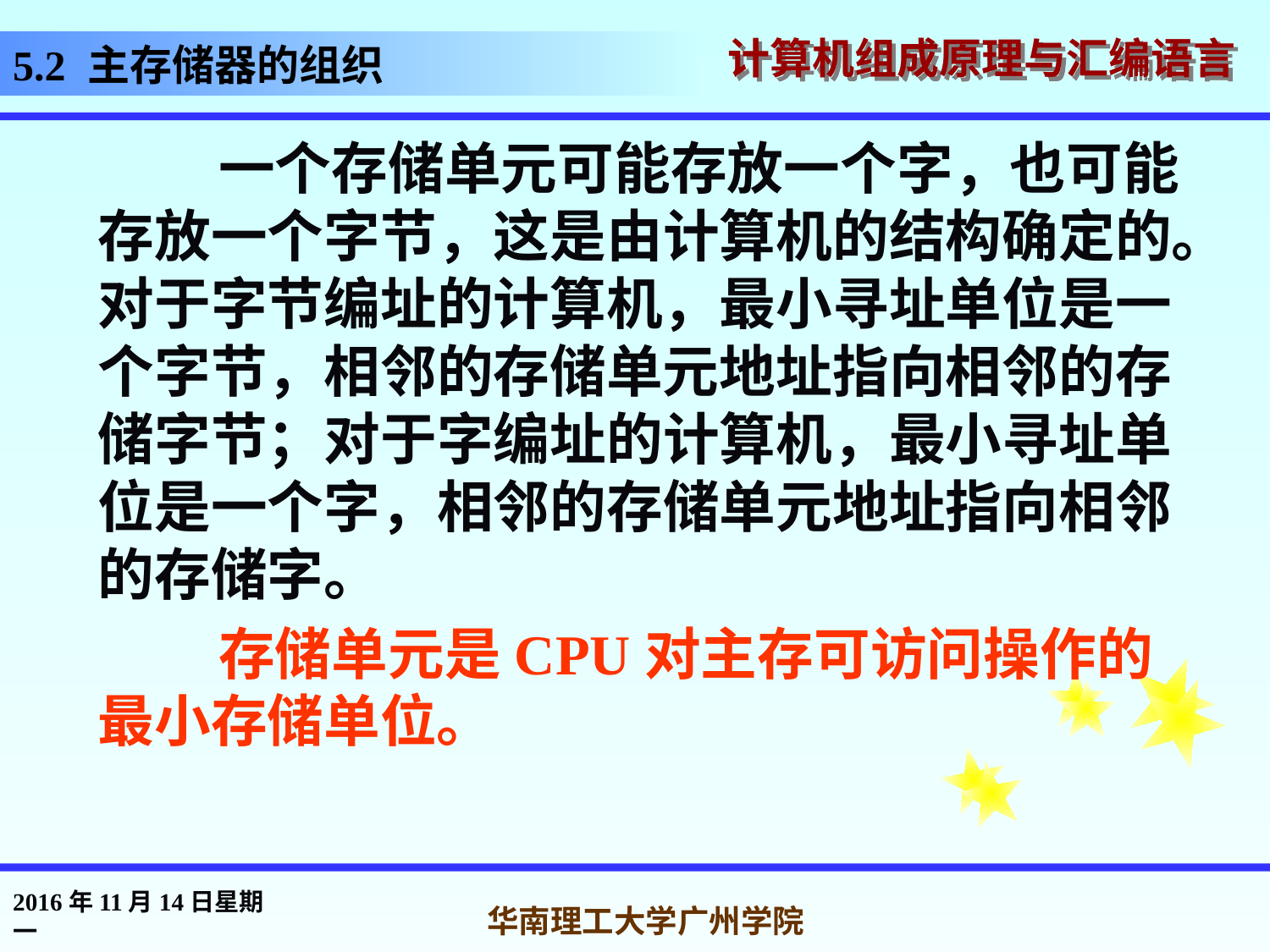

# 5.2 主存储器的组织
            一个存储单元可能存放一个字，也可能存放一个字节，这是由计算机的结构确定的。对于字节编址的计算机，最小寻址单位是一个字节，相邻的存储单元地址指向相邻的存储字节；对于字编址的计算机，最小寻址单位是一个字，相邻的存储单元地址指向相邻的存储字。
            存储单元是CPU对主存可访问操作的最小存储单位。
2016年11月14日星期一
华南理工大学广州学院